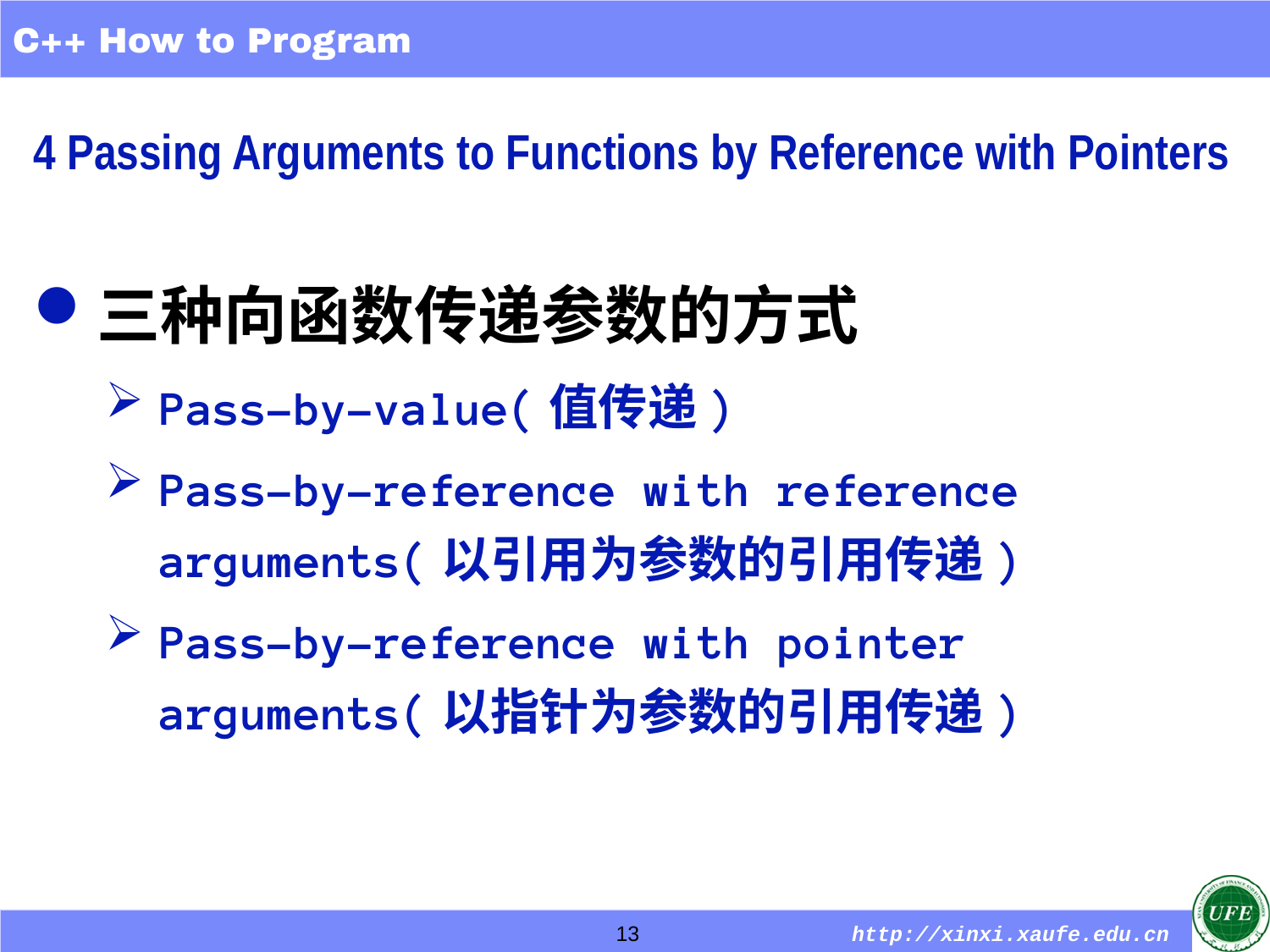

4 Passing Arguments to Functions by Reference with Pointers
三种向函数传递参数的方式
Pass-by-value(值传递)
Pass-by-reference with reference arguments(以引用为参数的引用传递)
Pass-by-reference with pointer arguments(以指针为参数的引用传递)
13